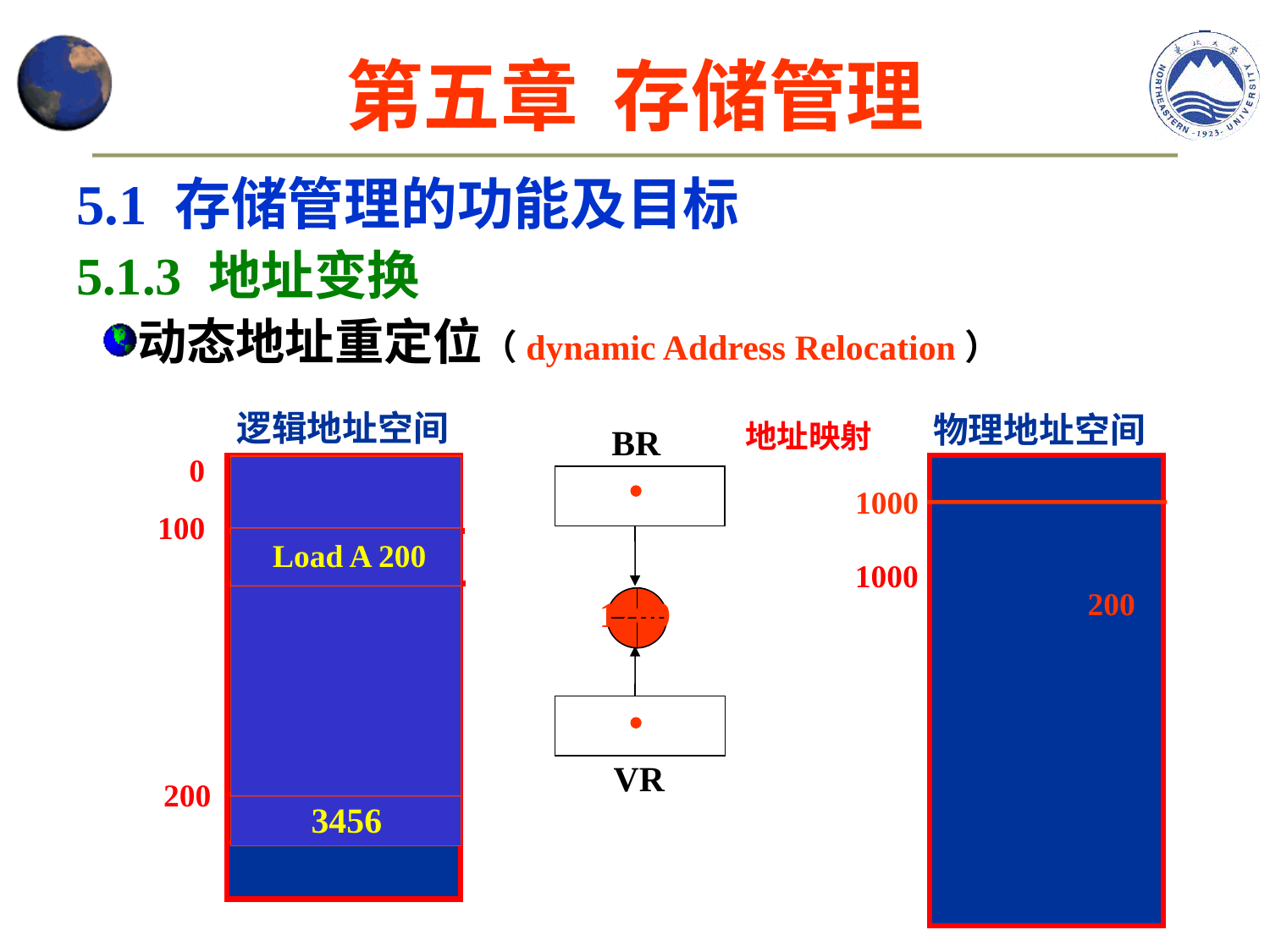

第五章  存储管理
5.1 存储管理的功能及目标
5.1.3 地址变换
动态地址重定位（dynamic Address Relocation）
逻辑地址空间
0

100

Load A 200

200

 3456

物理地址空间
BR
地址映射

Load A 200

3456

1000

Load A 200
1000
200
1200

VR